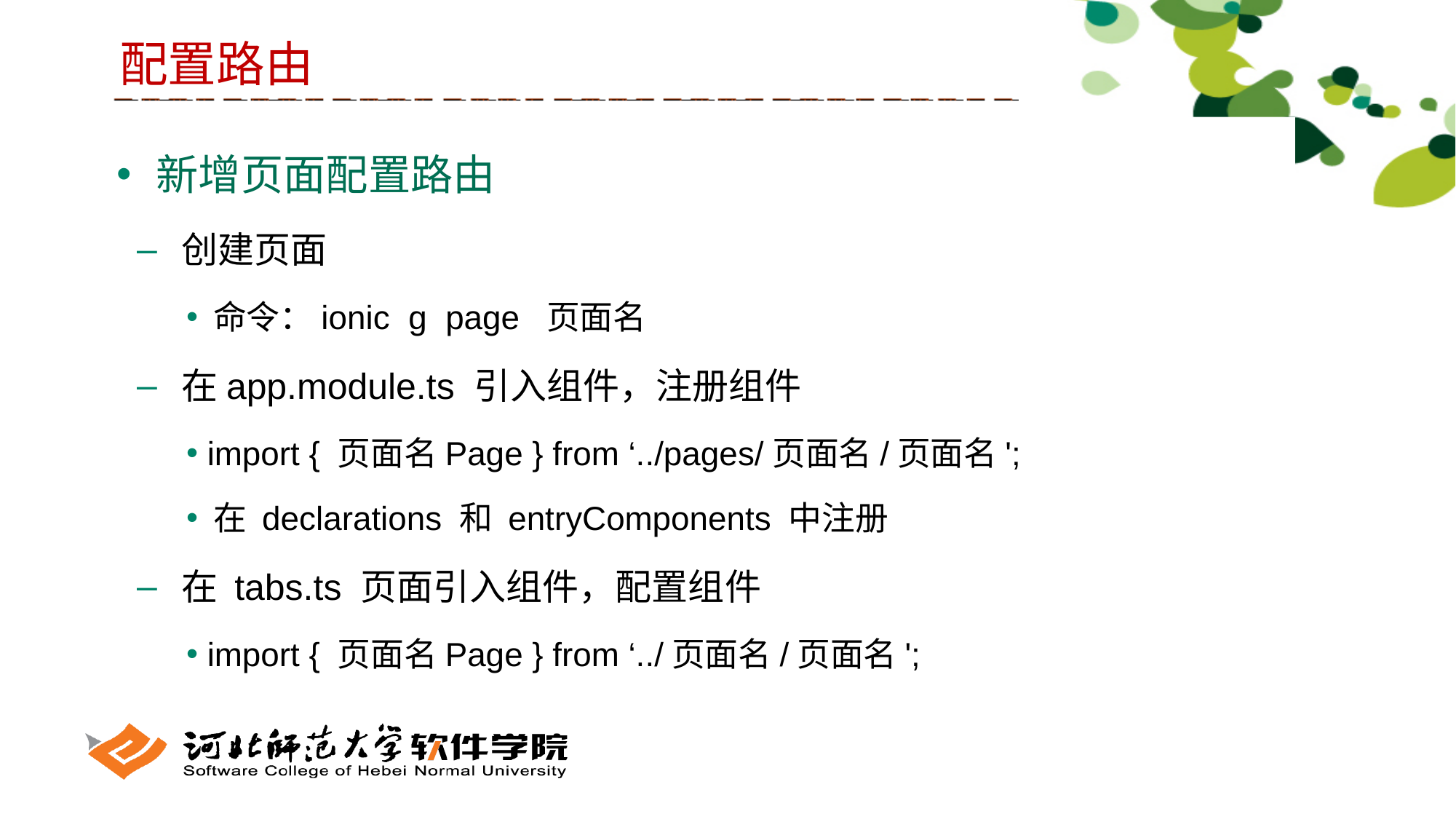

配置路由
 新增页面配置路由
 创建页面
 命令：ionic  g  page  页面名
 在app.module.ts 引入组件，注册组件
 import { 页面名Page } from ‘../pages/页面名/页面名';
 在 declarations 和 entryComponents 中注册
 在 tabs.ts 页面引入组件，配置组件
 import { 页面名Page } from ‘../页面名/页面名';